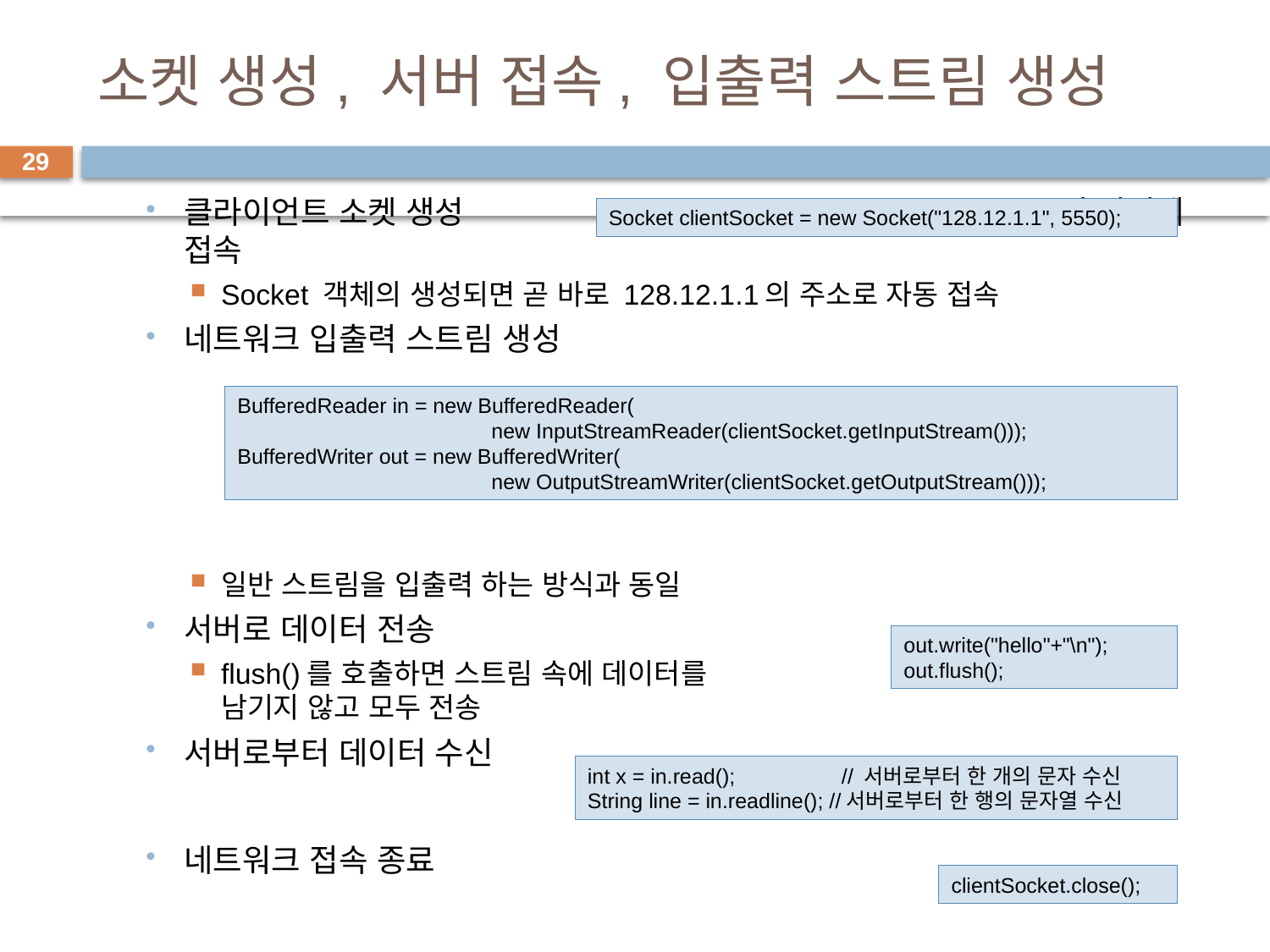

# 소켓 생성, 서버 접속, 입출력 스트림 생성
29
클라이언트 소켓 생성                                                                   및 서버에 접속
Socket 객체의 생성되면 곧 바로 128.12.1.1의 주소로 자동 접속
네트워크 입출력 스트림 생성

일반 스트림을 입출력 하는 방식과 동일
서버로 데이터 전송
flush()를 호출하면 스트림 속에 데이터를                                                              남기지 않고 모두 전송
서버로부터 데이터 수신

네트워크 접속 종료

Socket clientSocket = new Socket("128.12.1.1", 5550);
BufferedReader in = new BufferedReader(
		new InputStreamReader(clientSocket.getInputStream()));
BufferedWriter out = new BufferedWriter(
		new OutputStreamWriter(clientSocket.getOutputStream()));
out.write("hello"+"\n");
out.flush();
int x = in.read(); 	// 서버로부터 한 개의 문자 수신
String line = in.readline(); //서버로부터 한 행의 문자열 수신
clientSocket.close();